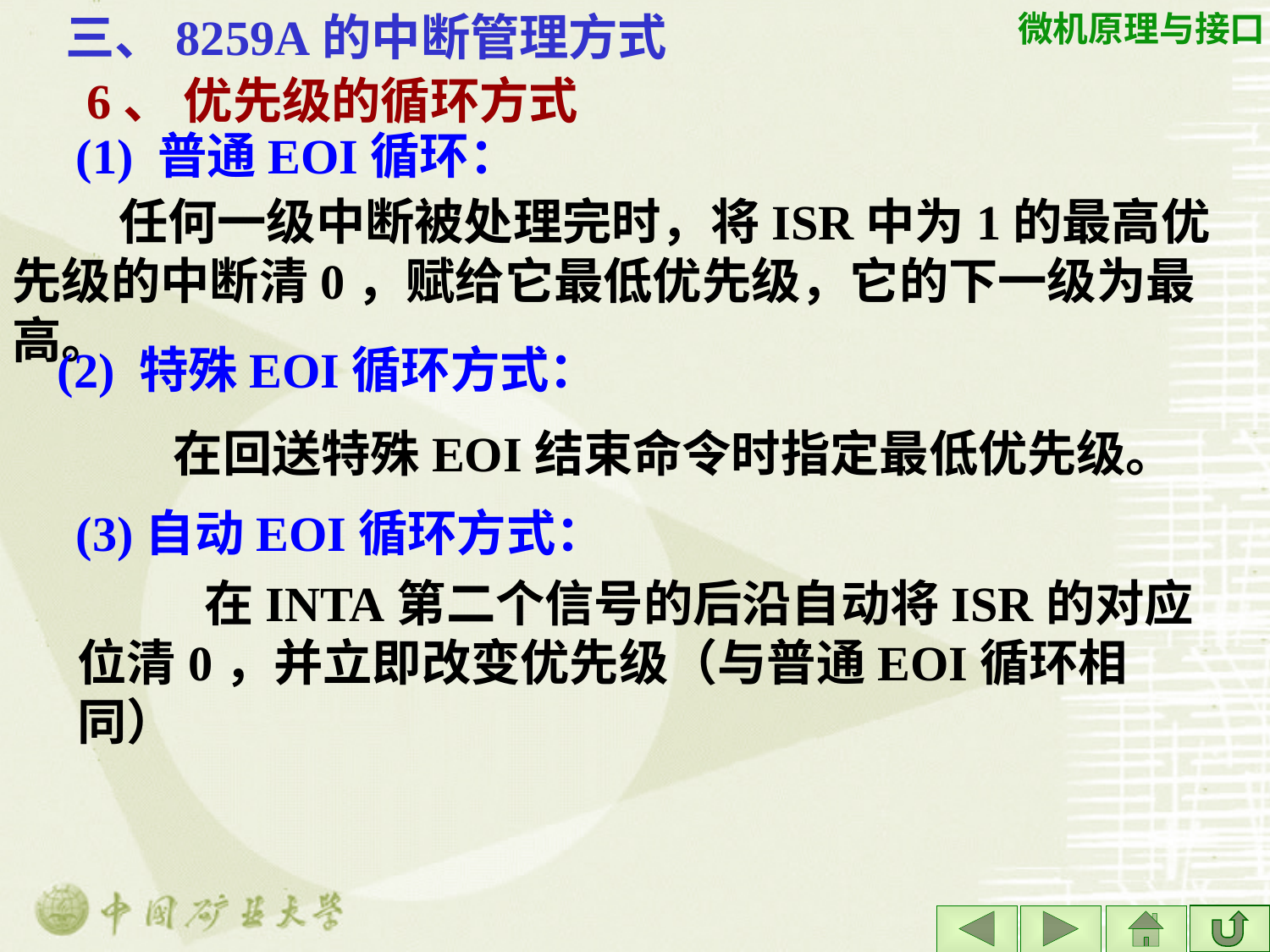

三、8259A的中断管理方式
6、 优先级的循环方式
(1) 普通EOI循环：
任何一级中断被处理完时，将ISR中为1的最高优先级的中断清0，赋给它最低优先级，它的下一级为最高。
(2) 特殊EOI循环方式：
在回送特殊EOI结束命令时指定最低优先级。
(3)自动EOI循环方式：
	在INTA第二个信号的后沿自动将ISR的对应位清0，并立即改变优先级（与普通EOI循环相同）